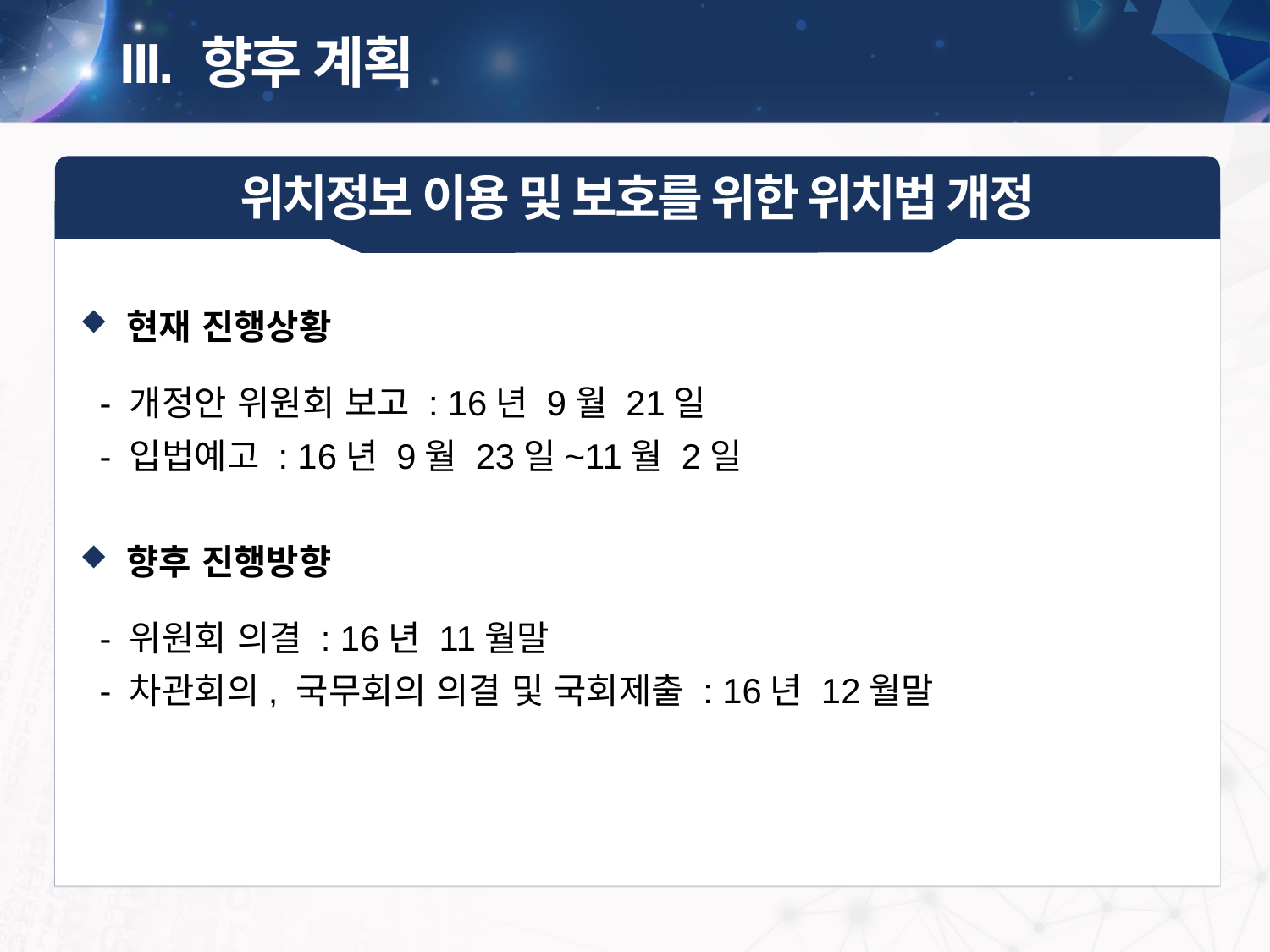

III. 향후 계획

위치정보 이용 및 보호를 위한 위치법 개정

 현재 진행상황

  - 개정안 위원회 보고 : 16년 9월 21일
  - 입법예고 : 16년 9월 23일~11월 2일

 향후 진행방향

  - 위원회 의결 : 16년 11월말
  - 차관회의, 국무회의 의결 및 국회제출 : 16년 12월말